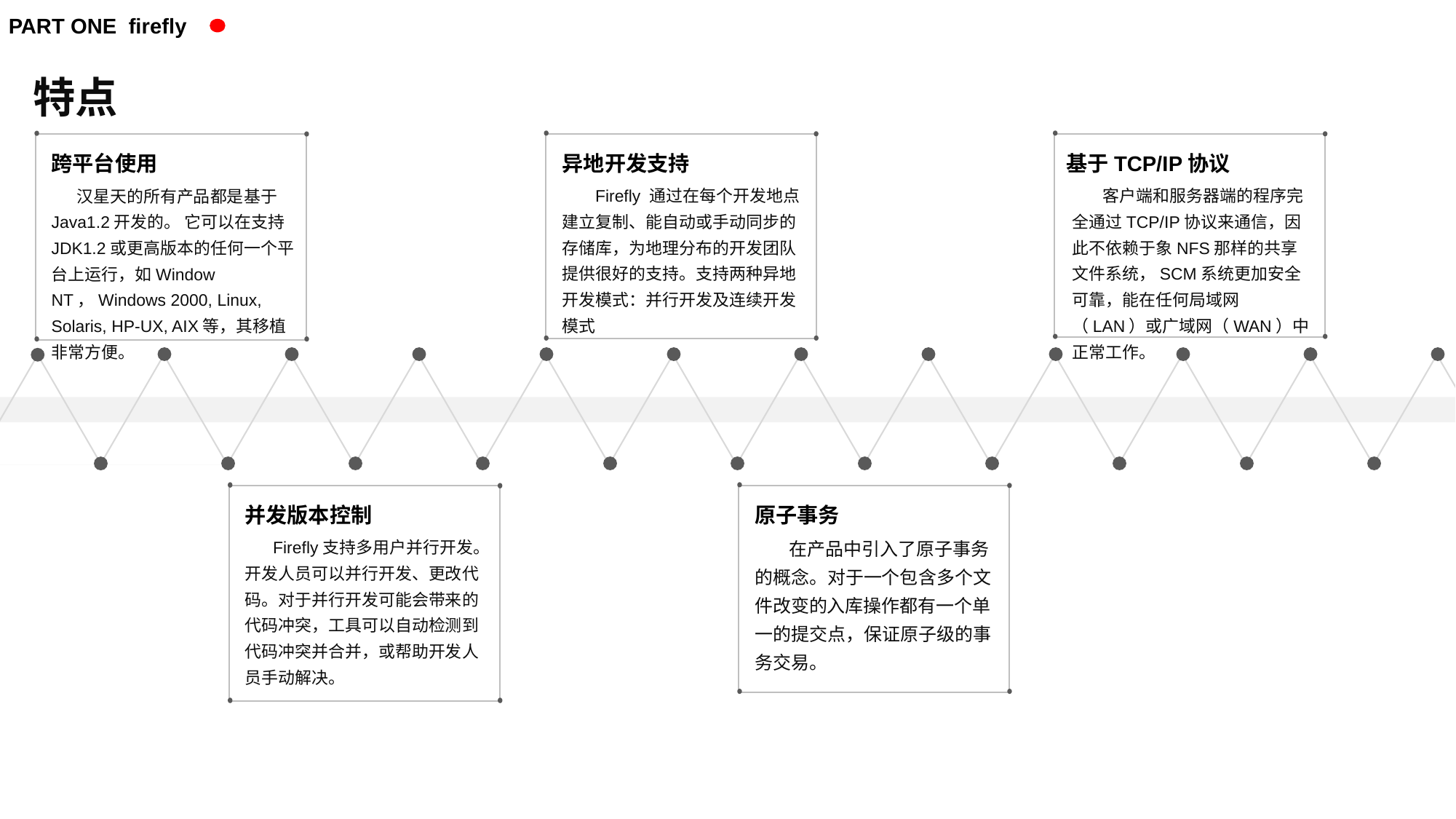

PART ONE  firefly

特点

跨平台使用
异地开发支持
基于TCP/IP协议
       Firefly 通过在每个开发地点建立复制、能自动或手动同步的存储库，为地理分布的开发团队提供很好的支持。支持两种异地开发模式：并行开发及连续开发模式
       客户端和服务器端的程序完全通过TCP/IP协议来通信，因此不依赖于象NFS那样的共享文件系统，SCM系统更加安全可靠，能在任何局域网（LAN）或广域网（WAN）中正常工作。
      汉星天的所有产品都是基于Java1.2开发的。 它可以在支持JDK1.2或更高版本的任何一个平台上运行，如Window NT，Windows 2000, Linux, Solaris, HP-UX, AIX等，其移植非常方便。

并发版本控制
原子事务
      Firefly支持多用户并行开发。开发人员可以并行开发、更改代码。对于并行开发可能会带来的代码冲突，工具可以自动检测到代码冲突并合并，或帮助开发人员手动解决。
        在产品中引入了原子事务的概念。对于一个包含多个文件改变的入库操作都有一个单一的提交点，保证原子级的事务交易。